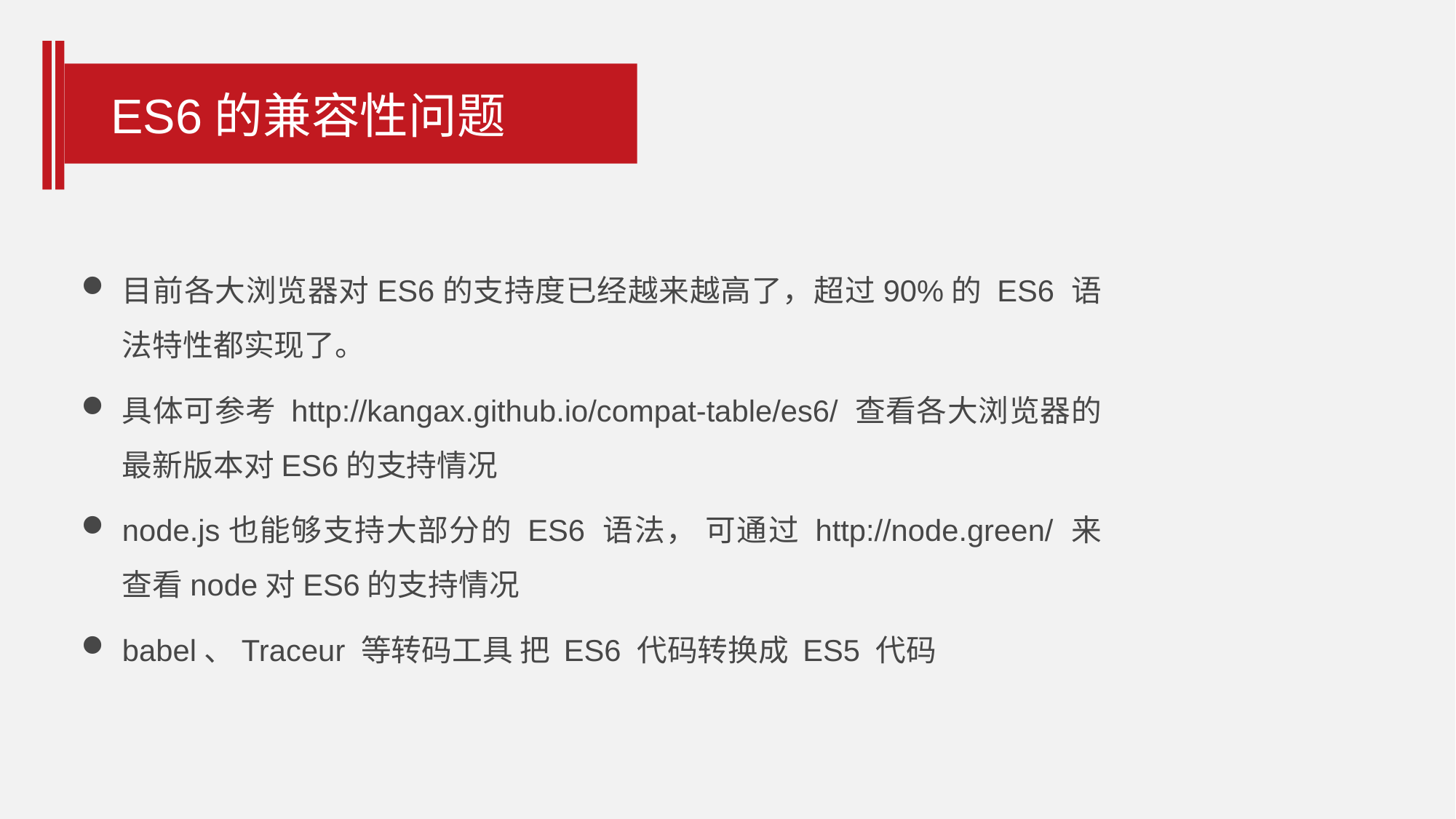

# ES6的兼容性问题
目前各大浏览器对ES6的支持度已经越来越高了，超过90%的 ES6 语法特性都实现了。
具体可参考 http://kangax.github.io/compat-table/es6/ 查看各大浏览器的最新版本对ES6的支持情况
node.js也能够支持大部分的 ES6 语法， 可通过 http://node.green/ 来查看node对ES6的支持情况
babel、Traceur 等转码工具 把 ES6 代码转换成 ES5 代码